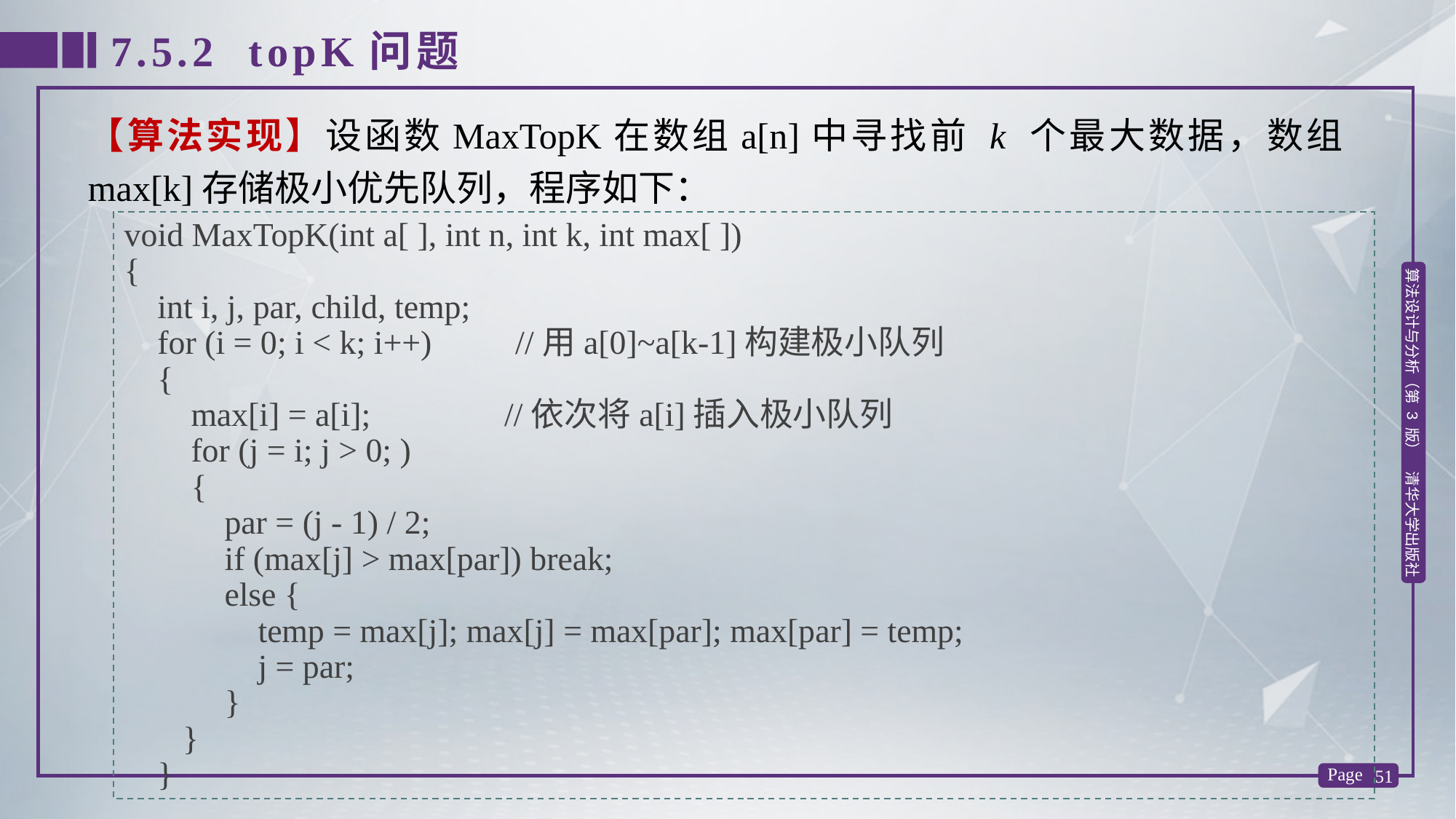

7.5.2  topK问题
【算法实现】设函数MaxTopK在数组a[n]中寻找前 k 个最大数据，数组max[k]存储极小优先队列，程序如下：
void MaxTopK(int a[ ], int n, int k, int max[ ])
{
    int i, j, par, child, temp;
    for (i = 0; i < k; i++)          //用a[0]~a[k-1]构建极小队列
    {
        max[i] = a[i];                //依次将a[i]插入极小队列
        for (j = i; j > 0; )
        {
            par = (j - 1) / 2;
            if (max[j] > max[par]) break;
            else {
                temp = max[j]; max[j] = max[par]; max[par] = temp;
                j = par;
            }
       }
    }